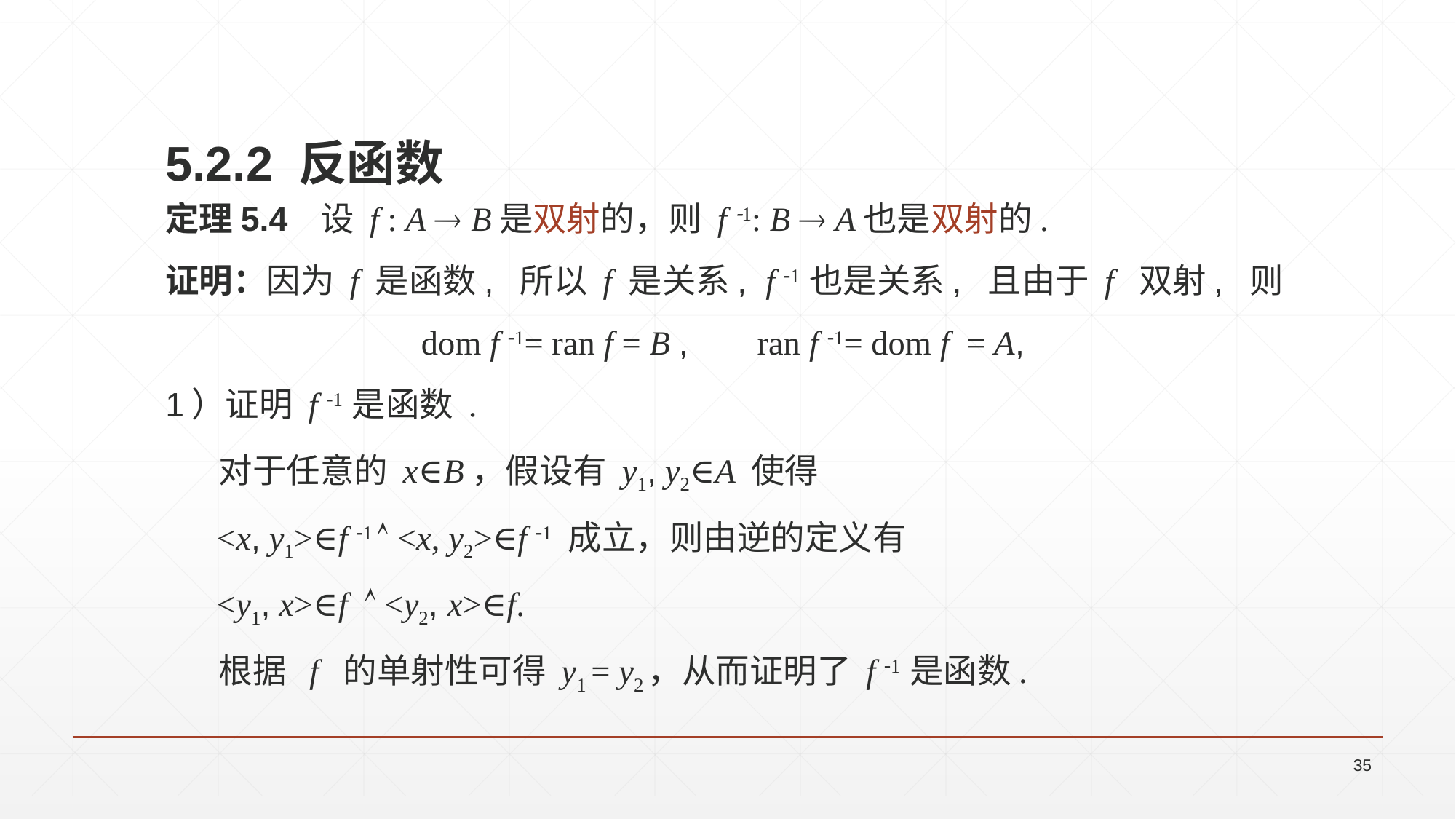

5.2.2 反函数
定理5.4   设 f : A → B是双射的，则 f −1: B → A也是双射的.
证明：因为 f 是函数,  所以 f 是关系,  f −1 也是关系,  且由于 f  双射,  则
dom f −1= ran f = B ,        ran f −1= dom f  = A,
1）证明 f −1 是函数 .
      对于任意的 x∈B，假设有 y1, y2∈A 使得
      <x, y1>∈f −1 ∧ <x, y2>∈f −1 成立，则由逆的定义有
      <y1, x>∈f  ∧ <y2, x>∈f.
      根据  f  的单射性可得 y1 = y2，从而证明了 f −1 是函数.
35